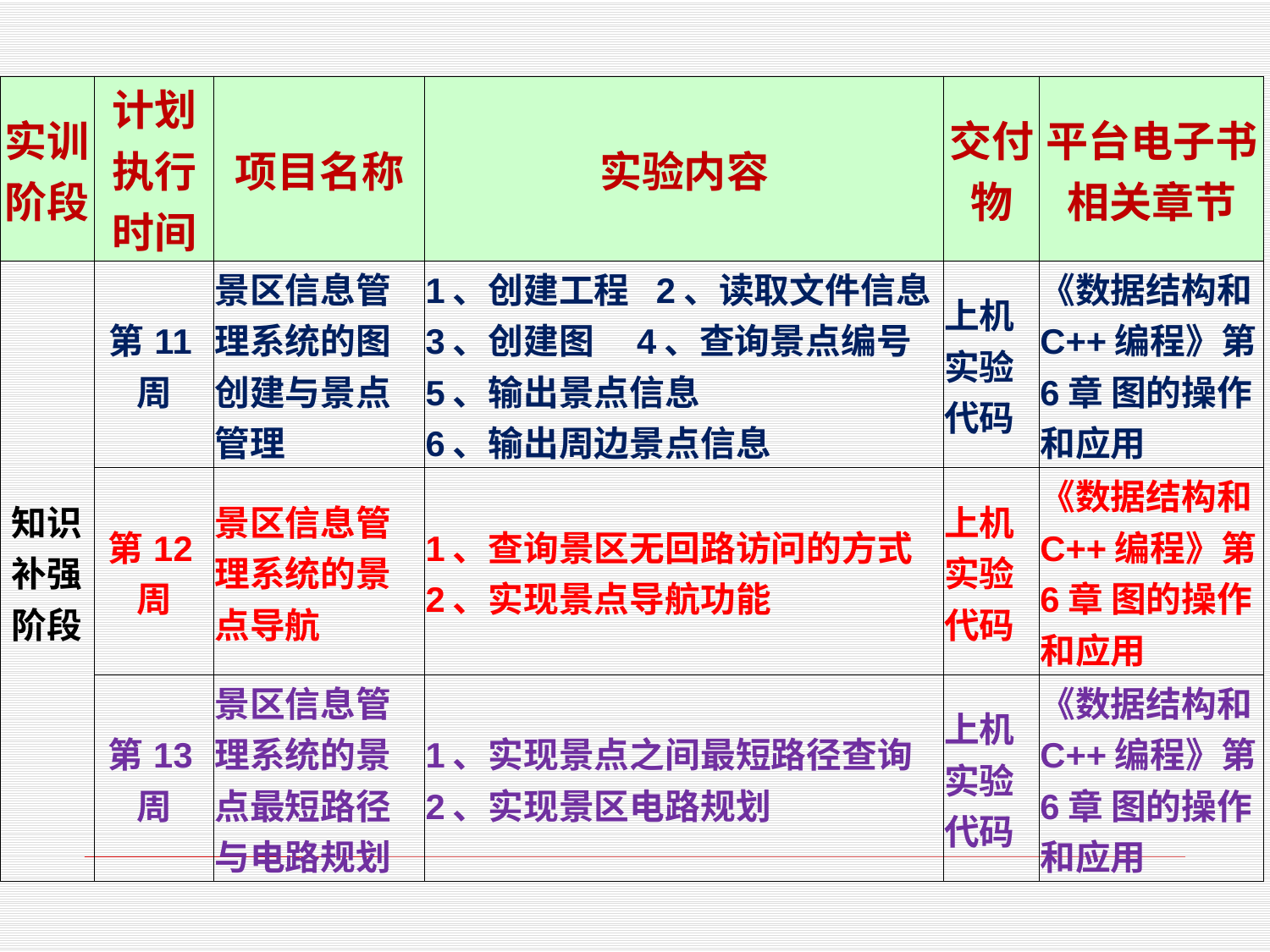

| 实训阶段 | 计划执行时间 | 项目名称 | 实验内容 | 交付物 | 平台电子书相关章节 |
| --- | --- | --- | --- | --- | --- |
| 知识补强阶段 | 第11周 | 景区信息管理系统的图创建与景点管理 | 1、创建工程 2、读取文件信息 3、创建图 4、查询景点编号 5、输出景点信息 6、输出周边景点信息 | 上机实验代码 | 《数据结构和C++编程》第6章 图的操作和应用 |
|  | 第12周 | 景区信息管理系统的景点导航 | 1、查询景区无回路访问的方式 2、实现景点导航功能 | 上机实验代码 | 《数据结构和C++编程》第6章 图的操作和应用 |
|  | 第13周 | 景区信息管理系统的景点最短路径与电路规划 | 1、实现景点之间最短路径查询 2、实现景区电路规划 | 上机实验代码 | 《数据结构和C++编程》第6章 图的操作和应用 |